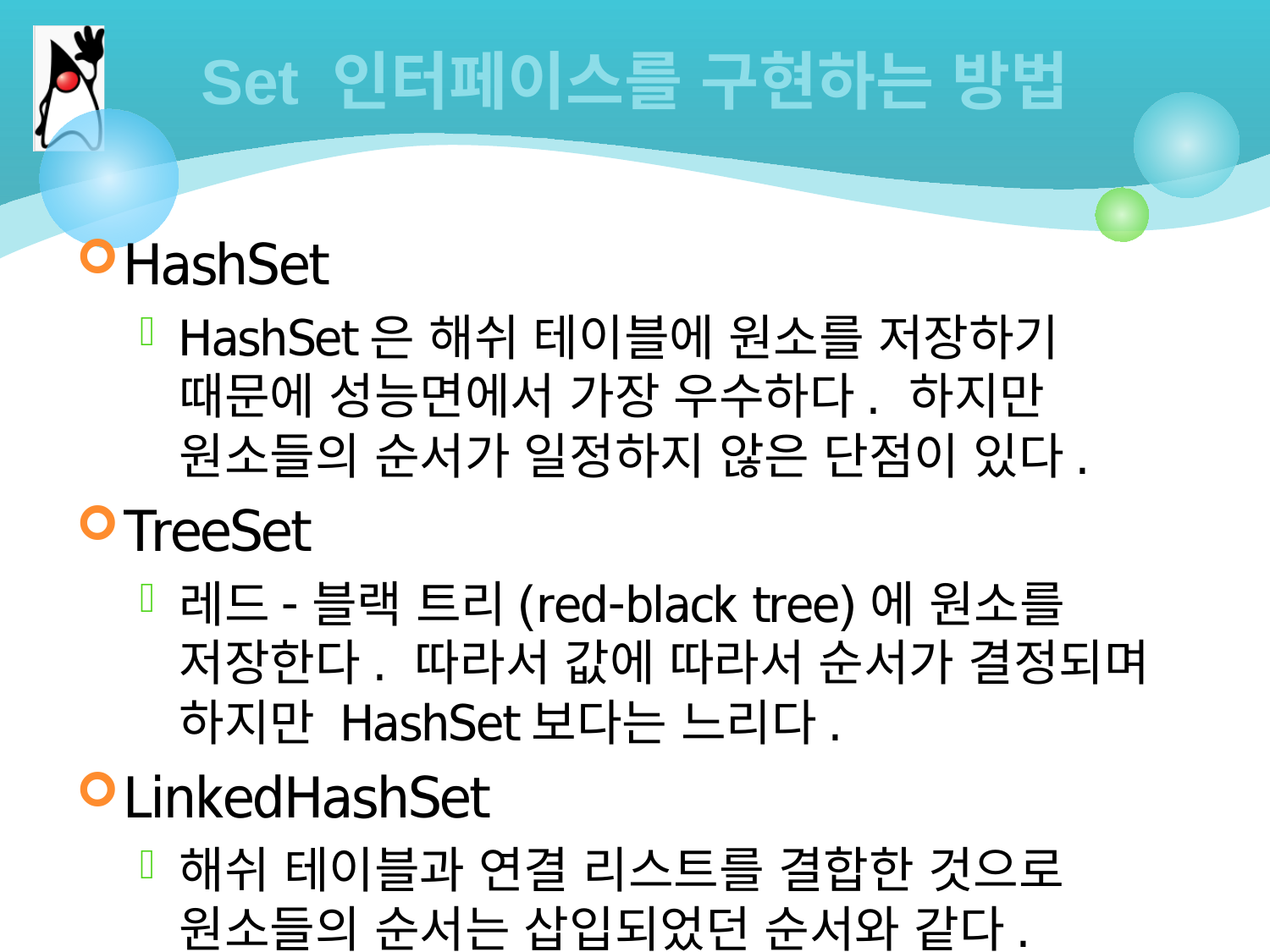

# Set 인터페이스를 구현하는 방법
HashSet
HashSet은 해쉬 테이블에 원소를 저장하기 때문에 성능면에서 가장 우수하다. 하지만 원소들의 순서가 일정하지 않은 단점이 있다.
TreeSet
레드-블랙 트리(red-black tree)에 원소를 저장한다. 따라서 값에 따라서 순서가 결정되며 하지만 HashSet보다는 느리다.
LinkedHashSet
해쉬 테이블과 연결 리스트를 결합한 것으로 원소들의 순서는 삽입되었던 순서와 같다.